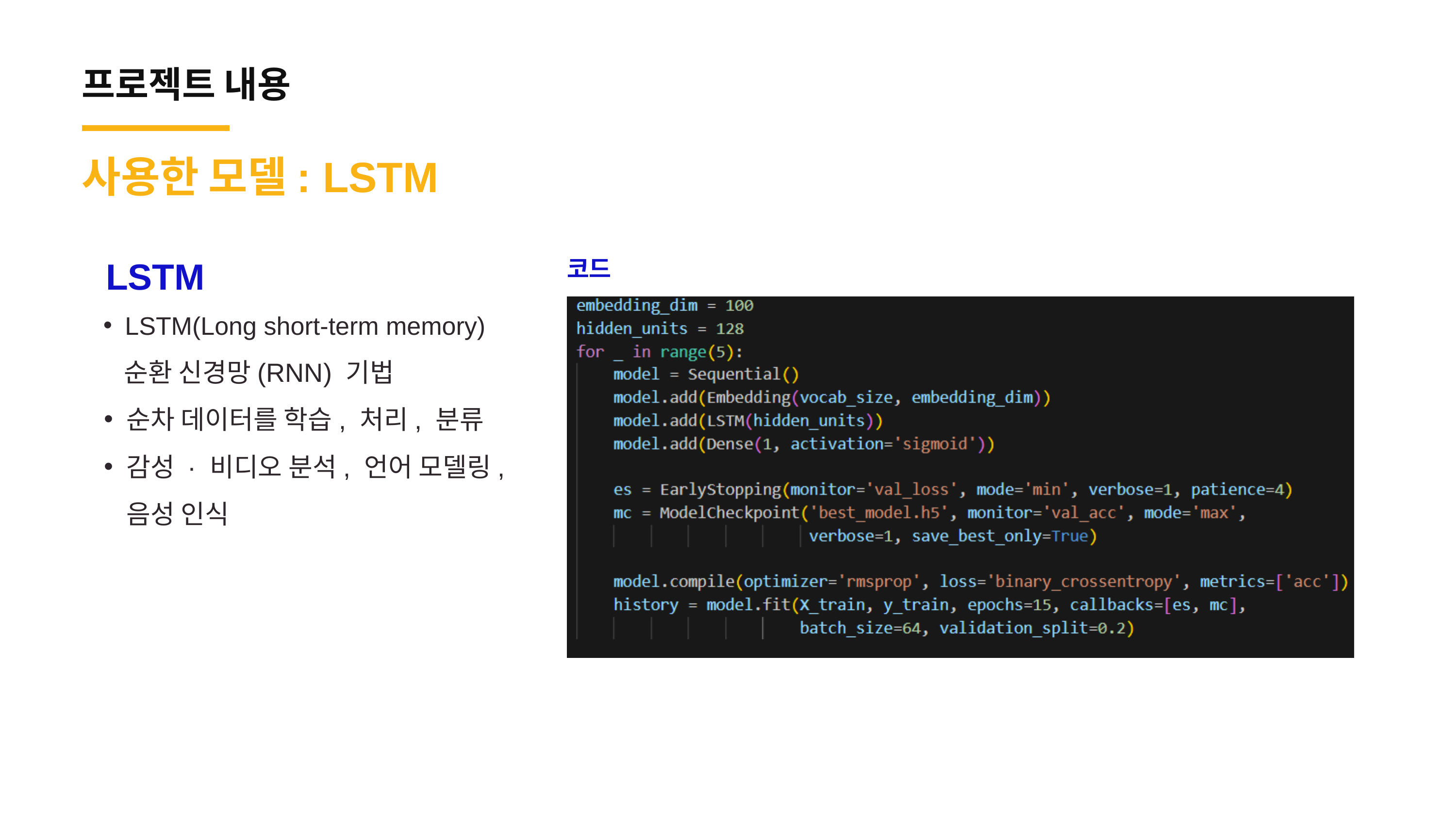

프로젝트 내용

사용한 모델: LSTM
LSTM
코드
LSTM(Long short-term memory)
      순환 신경망(RNN) 기법
순차 데이터를 학습, 처리, 분류
감성 · 비디오 분석, 언어 모델링, 음성 인식